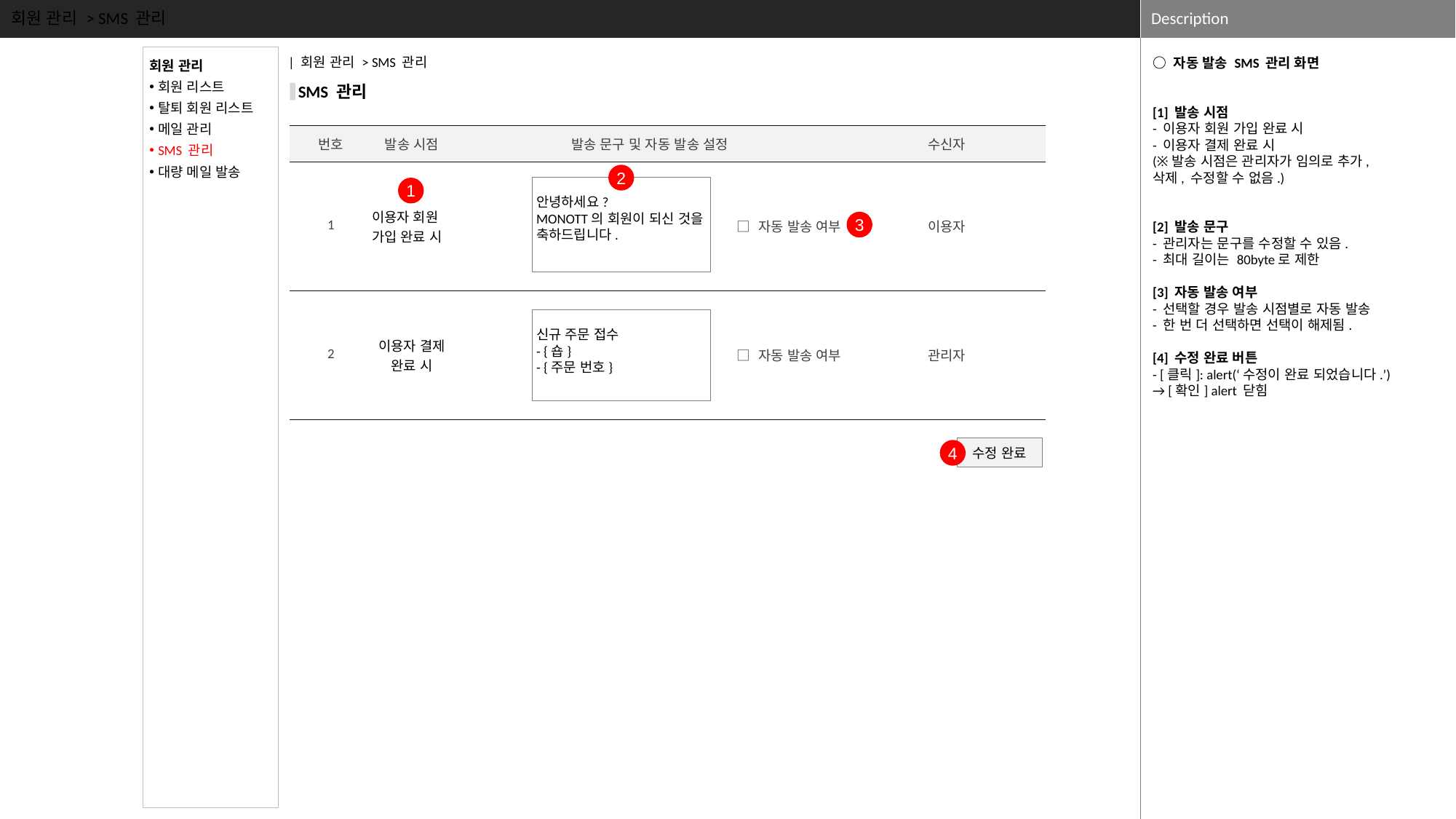

회원 관리 > SMS 관리

○ 자동 발송 SMS 관리 화면

[1] 발송 시점
- 이용자 회원 가입 완료 시
- 이용자 결제 완료 시
(※발송 시점은 관리자가 임의로 추가, 삭제, 수정할 수 없음.)

[2] 발송 문구
- 관리자는 문구를 수정할 수 있음.
- 최대 길이는 80byte로 제한

[3] 자동 발송 여부
- 선택할 경우 발송 시점별로 자동 발송
- 한 번 더 선택하면 선택이 해제됨.

[4] 수정 완료 버튼
- [클릭]: alert(‘수정이 완료 되었습니다.’) → [확인] alert 닫힘

회원 관리
회원 리스트
탈퇴 회원 리스트
메일 관리
SMS 관리
대량 메일 발송
| 회원 관리 > SMS 관리
SMS 관리

| 번호 | 발송 시점 | 발송 문구 및 자동 발송 설정 |  | 수신자 |
| --- | --- | --- | --- | --- |
| 1 | 이용자 회원 가입 완료 시 |  | □ 자동 발송 여부 | 이용자 |
| 2 | 이용자 결제 완료 시 |  | □ 자동 발송 여부 | 관리자 |
2

안녕하세요?
MONOTT의 회원이 되신 것을 축하드립니다.
1
3

신규 주문 접수
- {숍}
- {주문 번호}
수정 완료
4